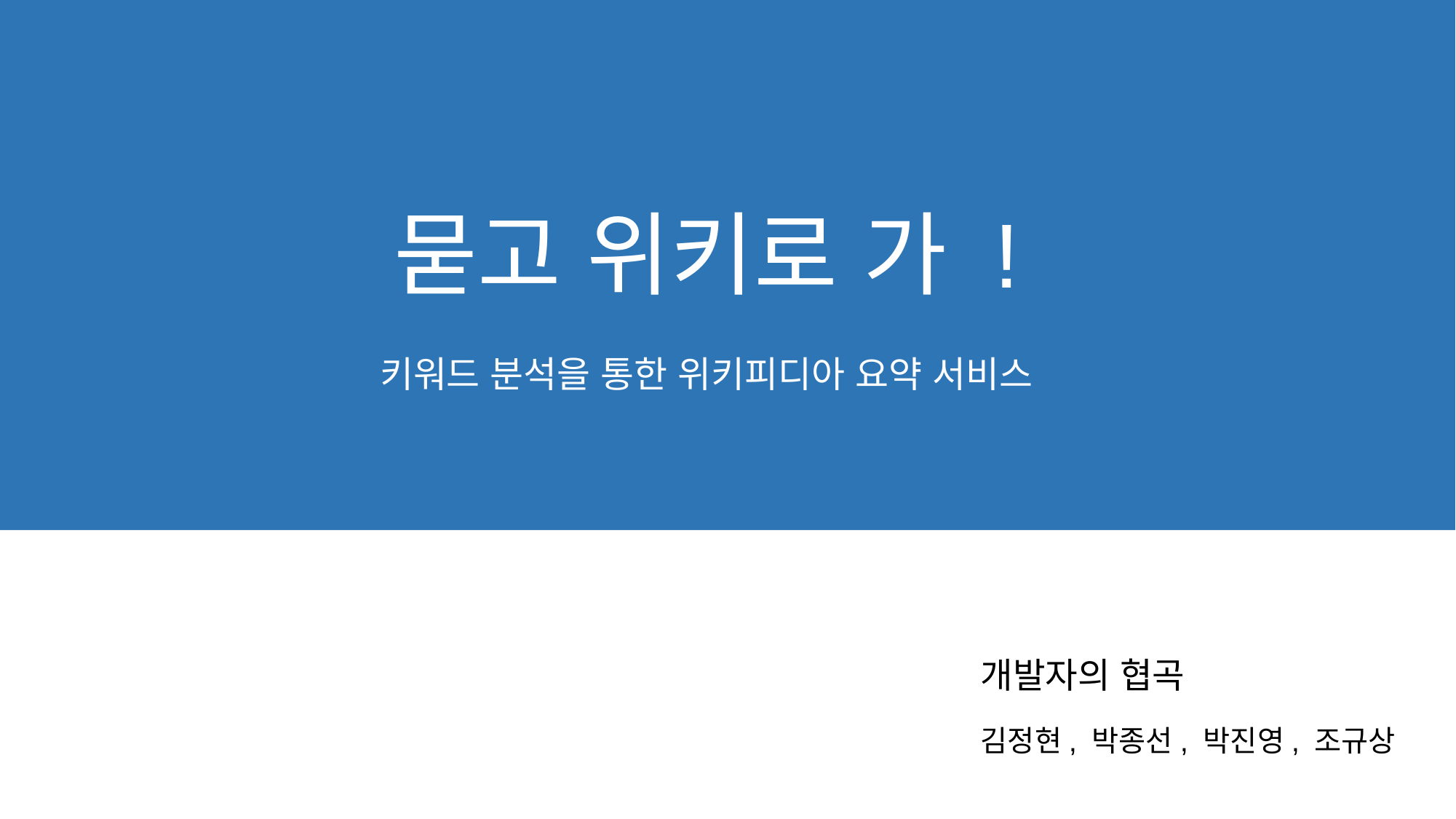

# 묻고 위키로 가 !
키워드 분석을 통한 위키피디아 요약 서비스
개발자의 협곡

김정현, 박종선, 박진영, 조규상